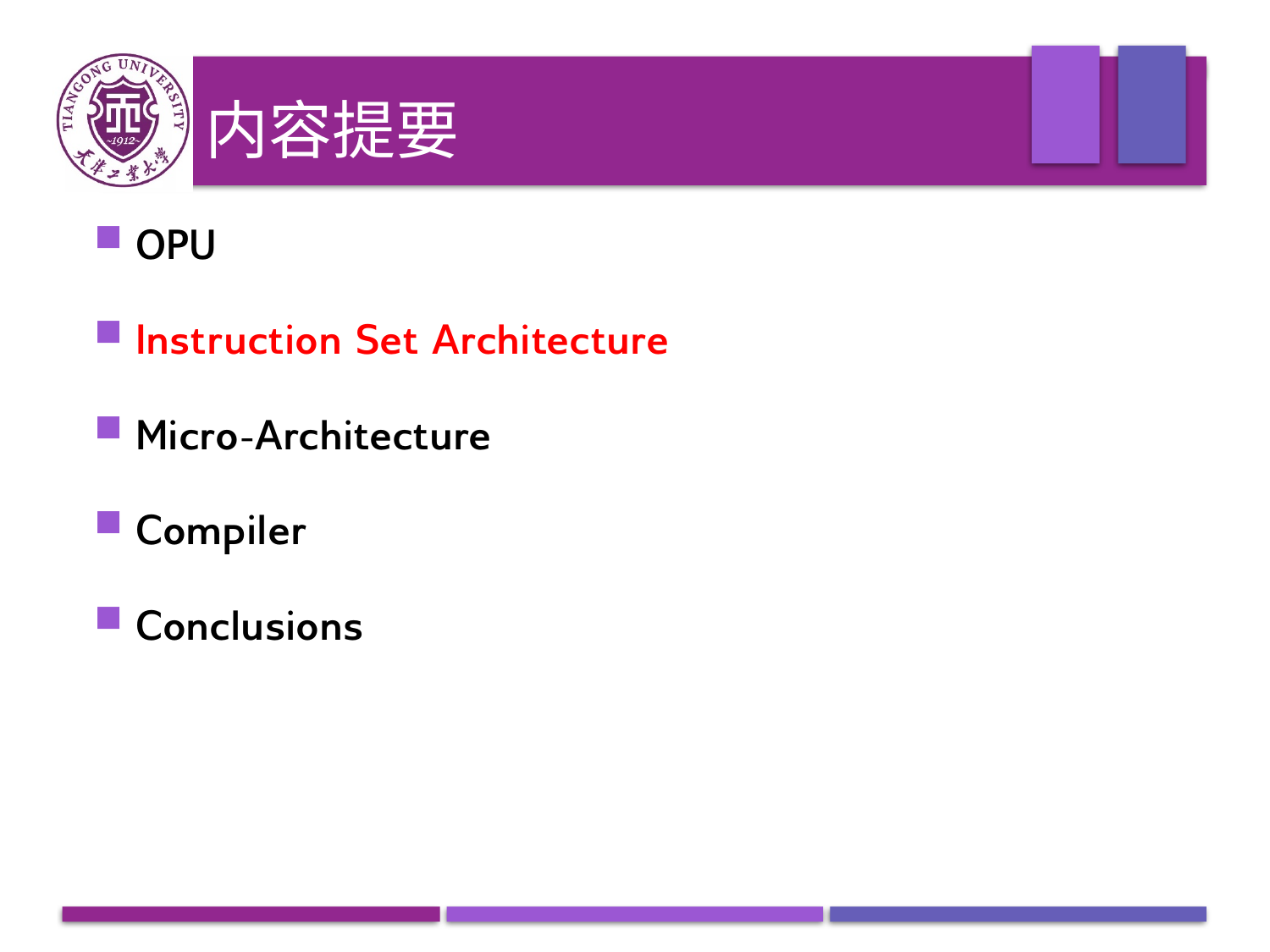

# 内容提要
OPU
Instruction Set Architecture
Micro-Architecture
Compiler
Conclusions